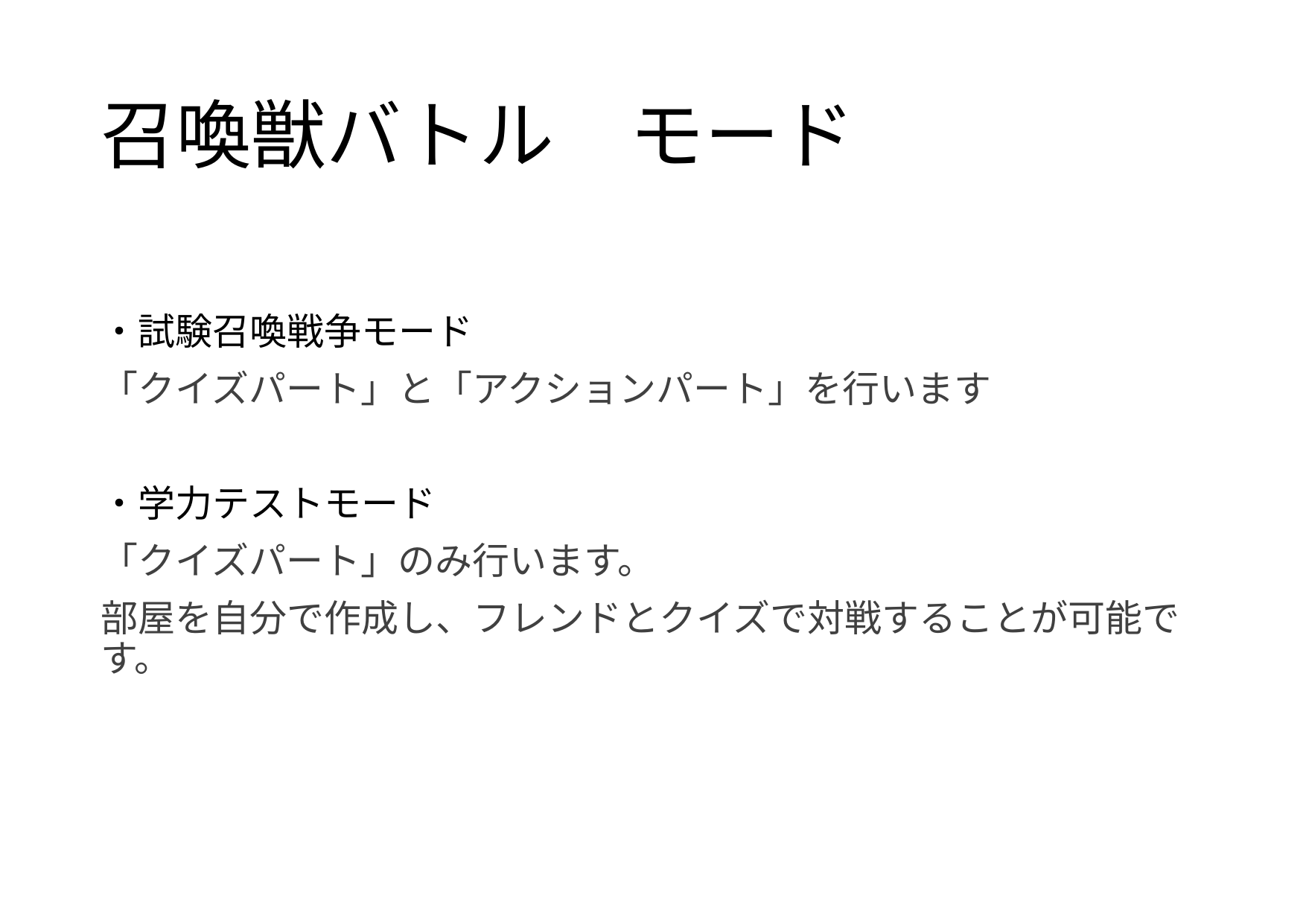

# 召喚獣バトル　モード

・試験召喚戦争モード
「クイズパート」と「アクションパート」を行います

・学力テストモード
「クイズパート」のみ行います。
部屋を自分で作成し、フレンドとクイズで対戦することが可能です。